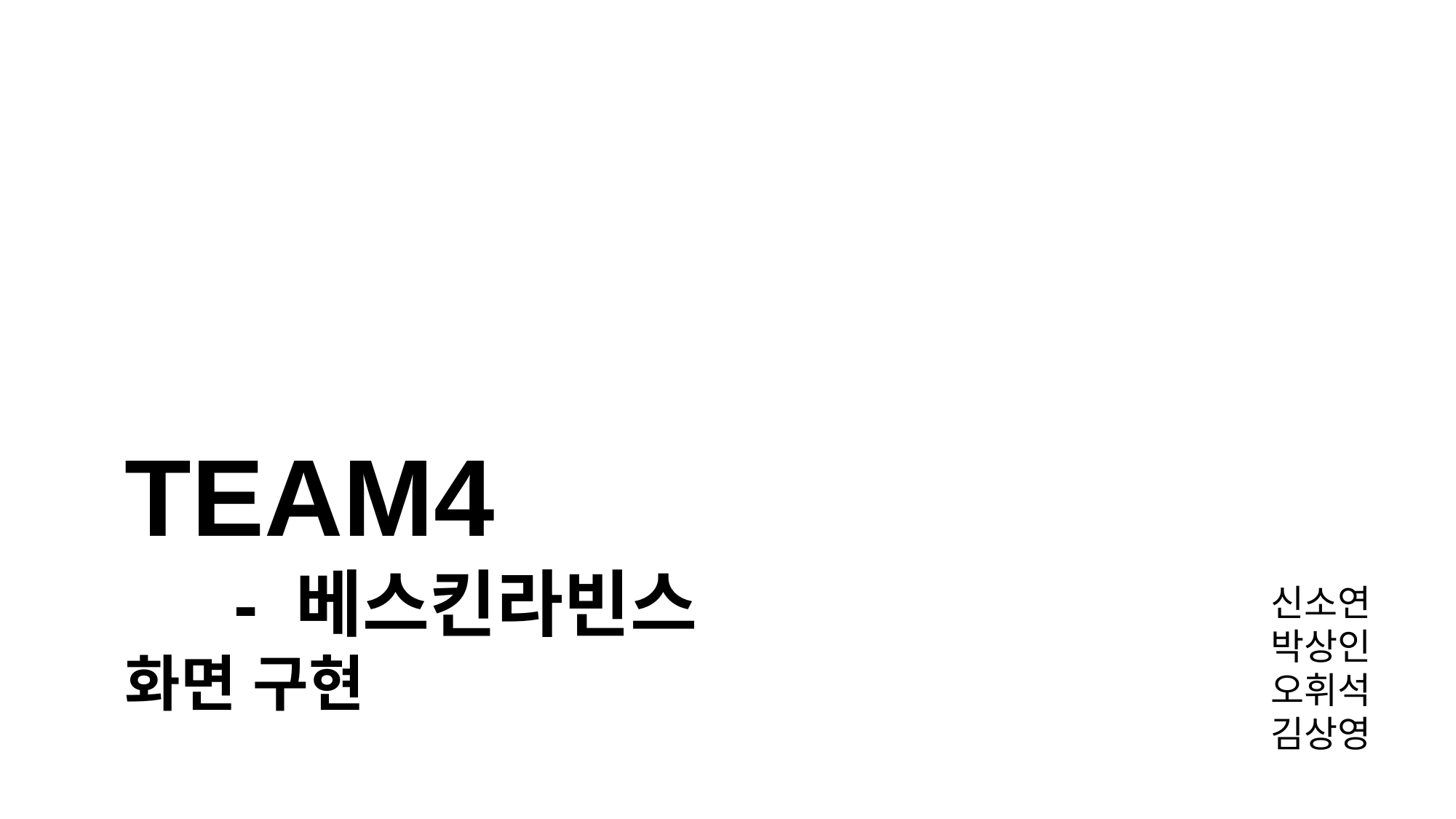

TEAM4
	- 베스킨라빈스
화면 구현
신소연
박상인
오휘석
김상영